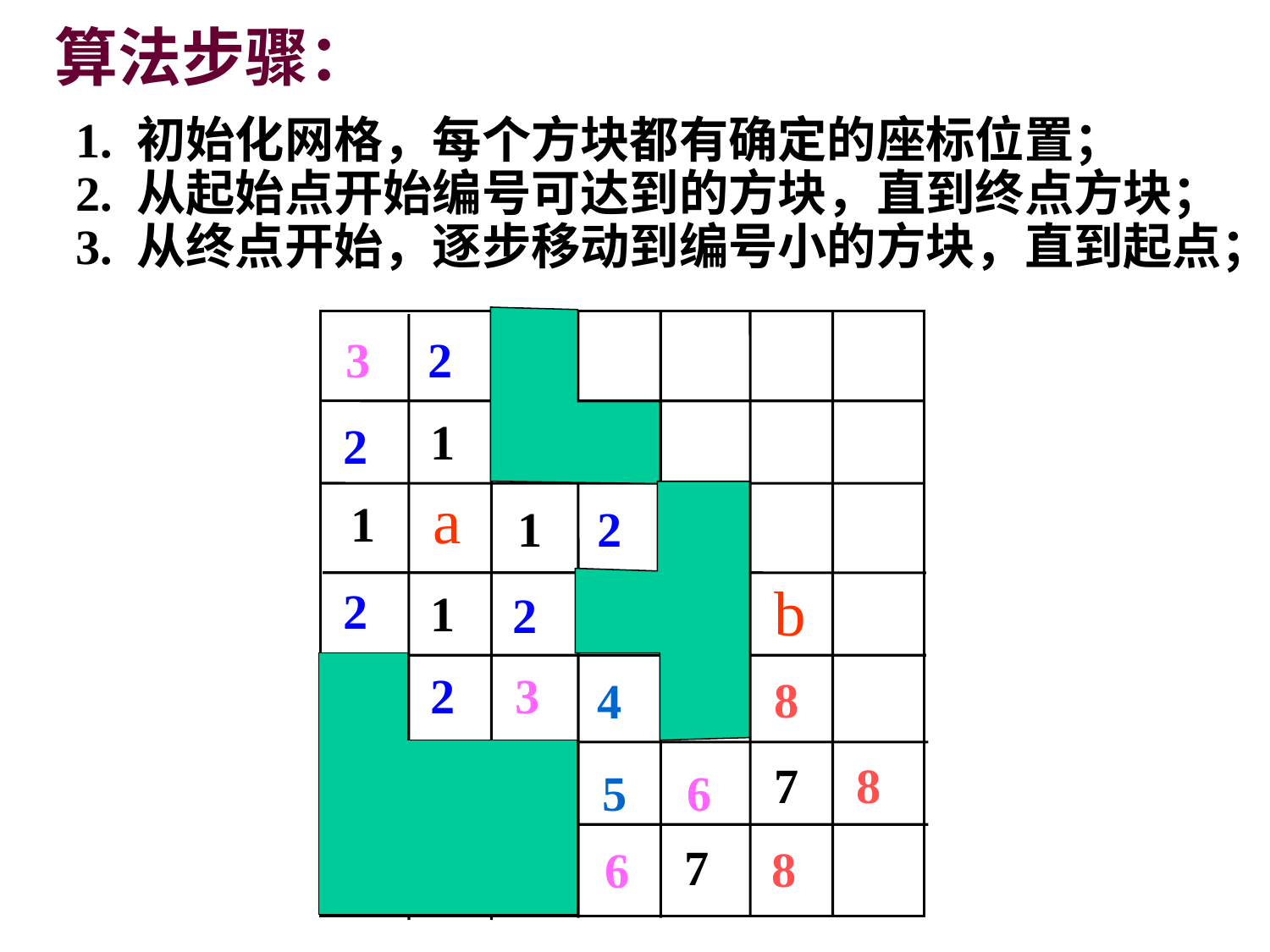

算法步骤：
1. 初始化网格，每个方块都有确定的座标位置；
2. 从起始点开始编号可达到的方块，直到终点方块；
3. 从终点开始，逐步移动到编号小的方块，直到起点；

2
2
2
2
2
2
3
3
1
1
1
1
a
b

8
8
8
4
7
7
5
6
6